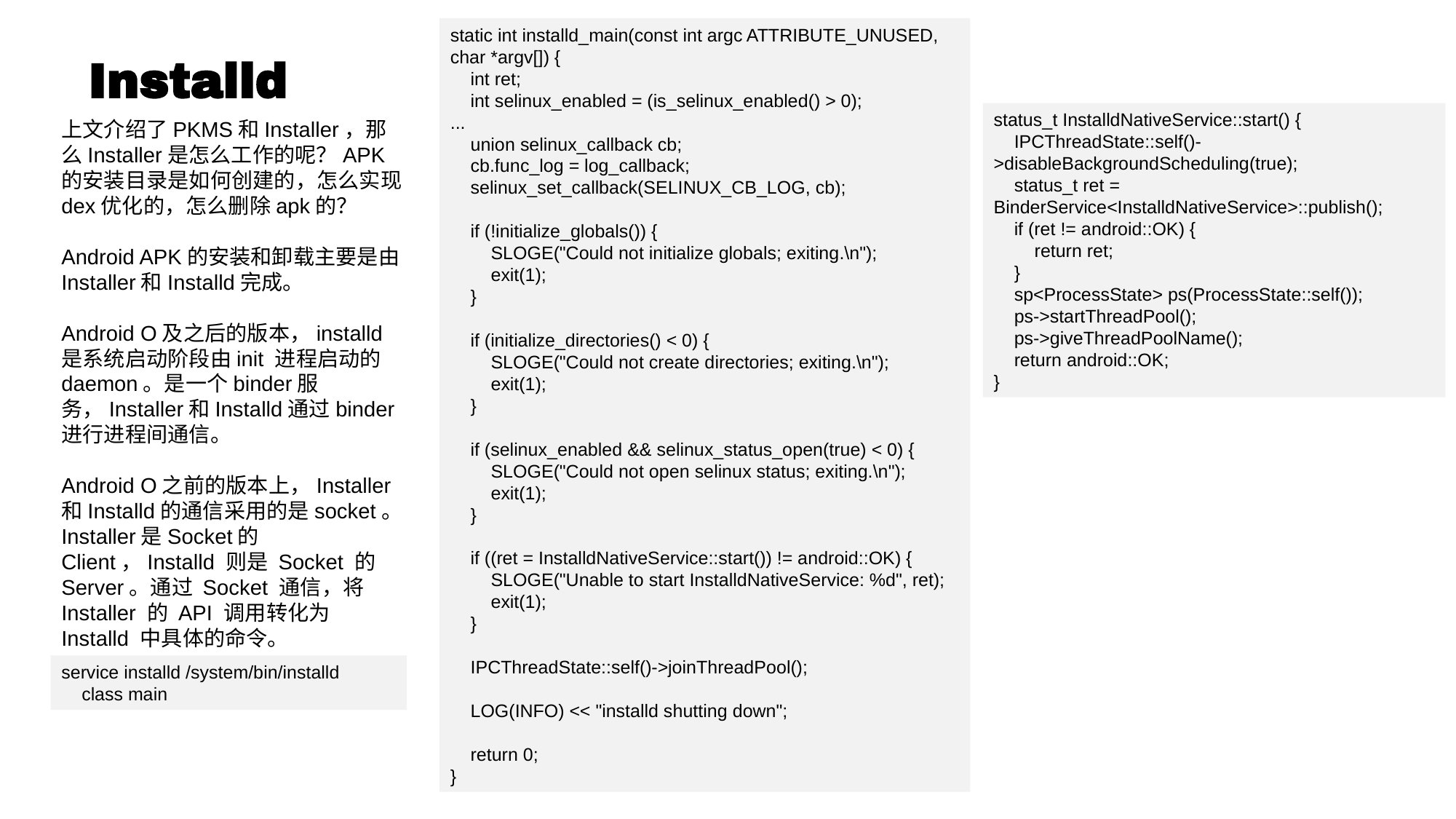

# Installd
static int installd_main(const int argc ATTRIBUTE_UNUSED, char *argv[]) {
    int ret;
    int selinux_enabled = (is_selinux_enabled() > 0);
...
    union selinux_callback cb;
    cb.func_log = log_callback;
    selinux_set_callback(SELINUX_CB_LOG, cb);

    if (!initialize_globals()) {
        SLOGE("Could not initialize globals; exiting.\n");
        exit(1);
    }

    if (initialize_directories() < 0) {
        SLOGE("Could not create directories; exiting.\n");
        exit(1);
    }

    if (selinux_enabled && selinux_status_open(true) < 0) {
        SLOGE("Could not open selinux status; exiting.\n");
        exit(1);
    }

    if ((ret = InstalldNativeService::start()) != android::OK) {
        SLOGE("Unable to start InstalldNativeService: %d", ret);
        exit(1);
    }

    IPCThreadState::self()->joinThreadPool();

    LOG(INFO) << "installd shutting down";

    return 0;
}
status_t InstalldNativeService::start() {
    IPCThreadState::self()->disableBackgroundScheduling(true);
    status_t ret = BinderService<InstalldNativeService>::publish();
    if (ret != android::OK) {
        return ret;
    }
    sp<ProcessState> ps(ProcessState::self());
    ps->startThreadPool();
    ps->giveThreadPoolName();
    return android::OK;
}
上文介绍了PKMS和Installer，那么Installer是怎么工作的呢？APK 的安装目录是如何创建的，怎么实现 dex优化的，怎么删除apk的？

Android APK的安装和卸载主要是由Installer和Installd完成。

Android O及之后的版本，installd是系统启动阶段由init 进程启动的 daemon。是一个binder服务，Installer和Installd通过binder进行进程间通信。

Android O之前的版本上，Installer和Installd的通信采用的是socket。Installer是Socket的Client，Installd 则是 Socket 的Server。通过 Socket 通信，将Installer 的 API 调用转化为 Installd 中具体的命令。
service installd /system/bin/installd
    class main